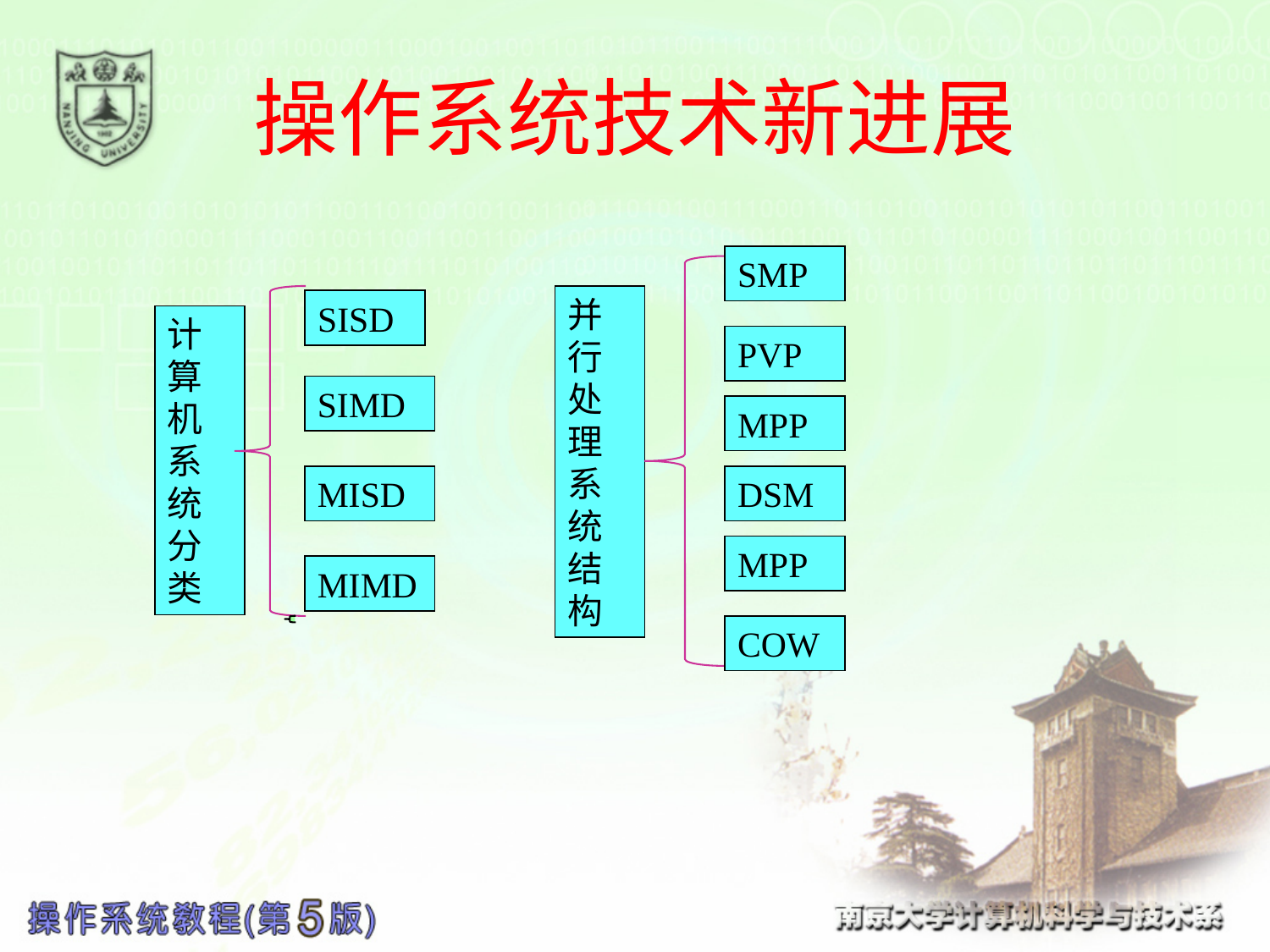

# 操作系统技术新进展
SMP

并行处理系统结构
SISD
计算机系统
分类
PVP
SIMD
MPP
MISD
DSM
MPP
MIMD

COW